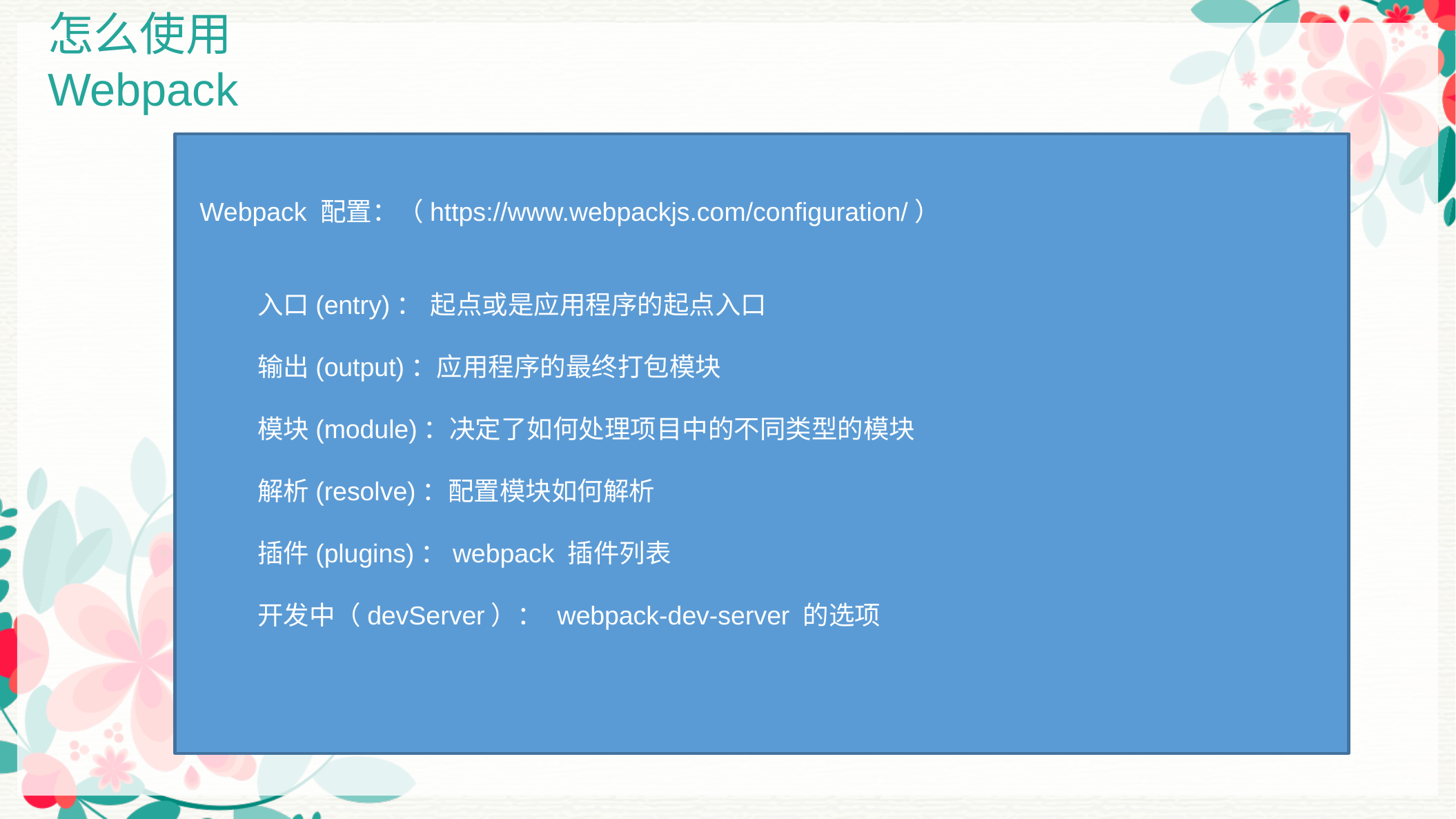

怎么使用Webpack
  Webpack 配置：（https://www.webpackjs.com/configuration/）

        入口(entry)： 起点或是应用程序的起点入口

        输出(output)：应用程序的最终打包模块

        模块(module)：决定了如何处理项目中的不同类型的模块

        解析(resolve)：配置模块如何解析

        插件(plugins)：webpack 插件列表

        开发中（devServer）： webpack-dev-server 的选项